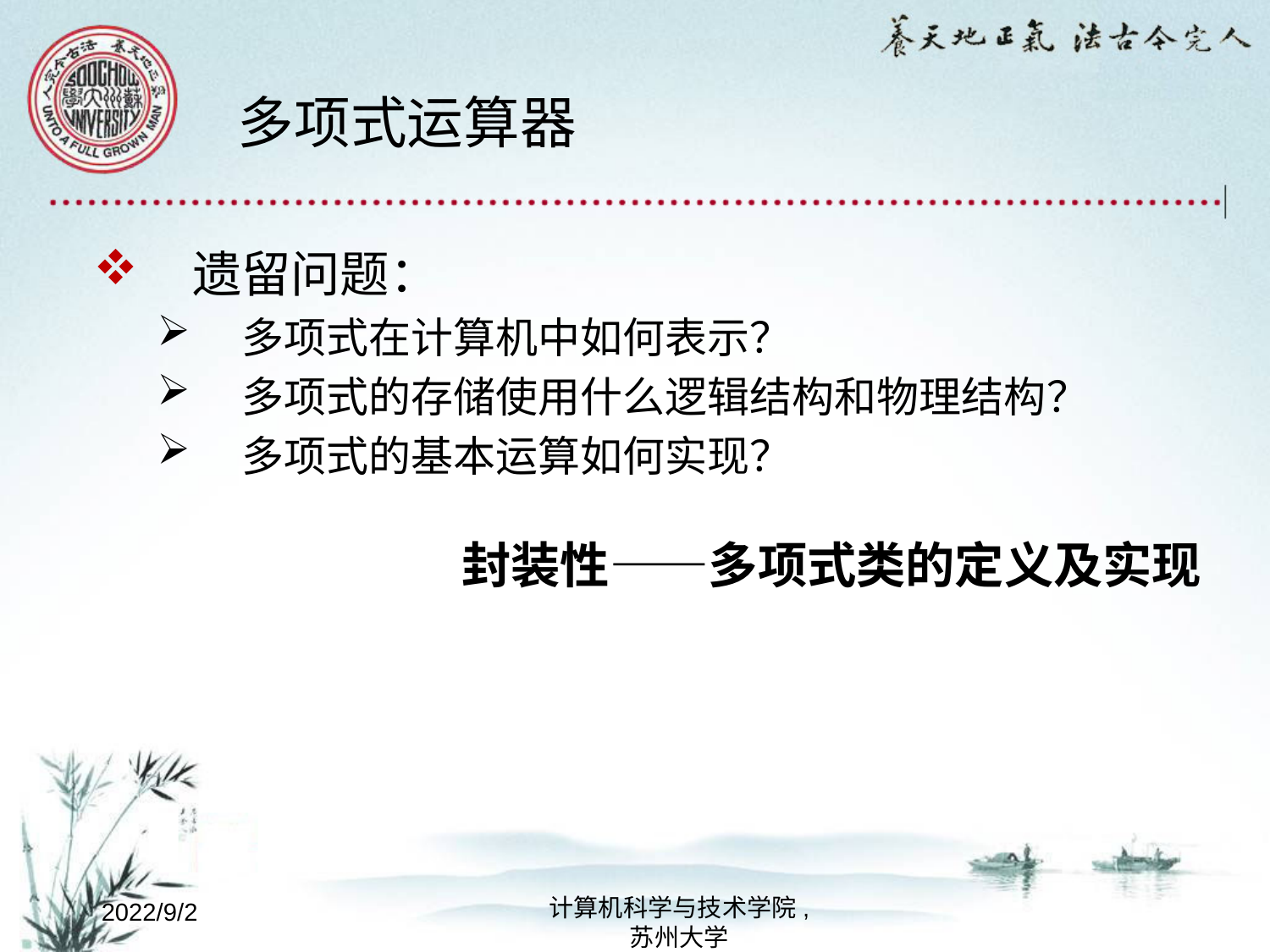

# 多项式运算器
遗留问题：
多项式在计算机中如何表示？
多项式的存储使用什么逻辑结构和物理结构？
多项式的基本运算如何实现？
封装性——多项式类的定义及实现
计算机科学与技术学院,
苏州大学
2022/9/2